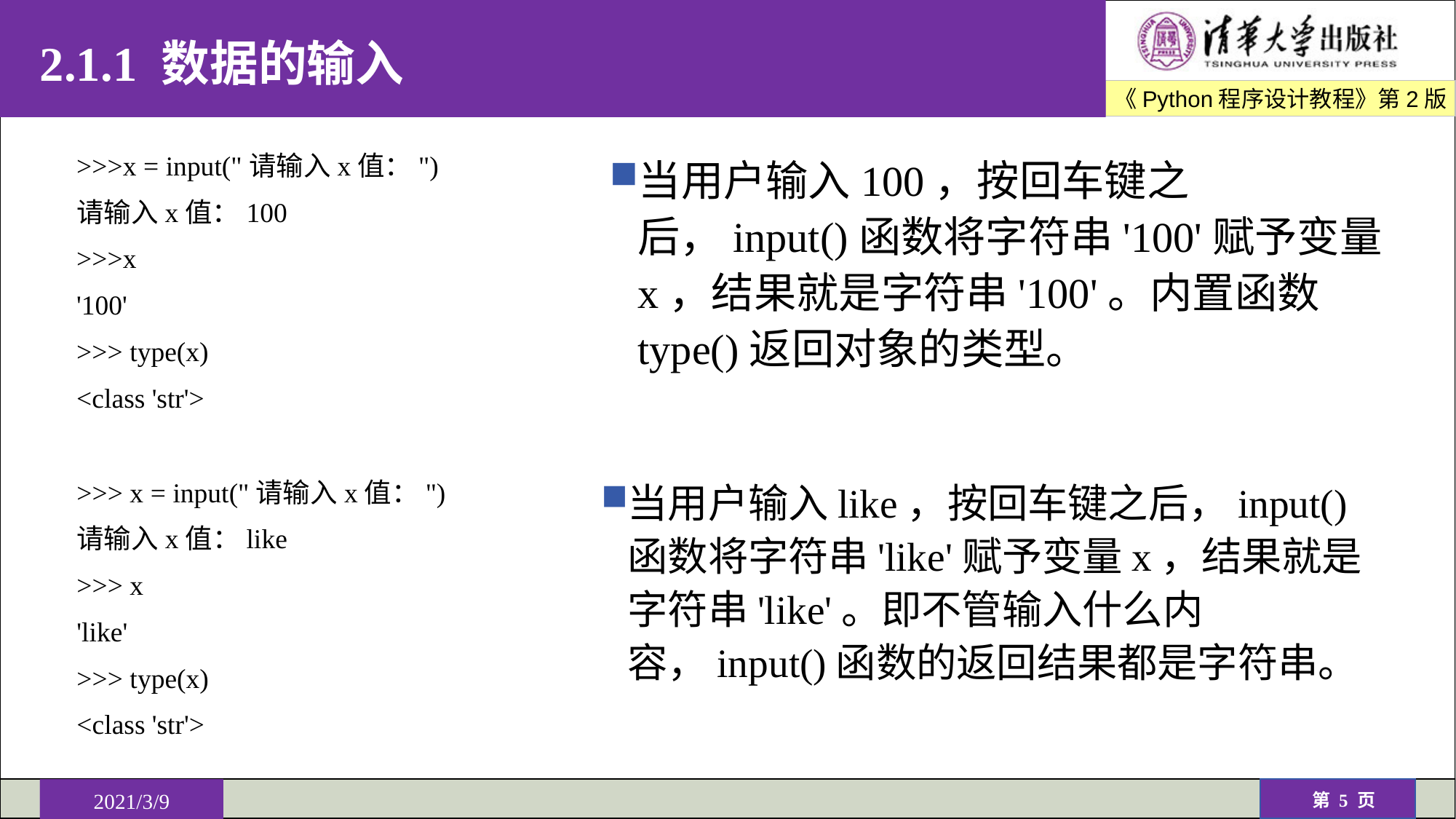

# 2.1.1 数据的输入
>>>x = input("请输入x值：")
请输入x值：100
>>>x
'100'
>>> type(x)
<class 'str'>
当用户输入100，按回车键之后，input()函数将字符串'100'赋予变量x，结果就是字符串'100'。内置函数type()返回对象的类型。
当用户输入like，按回车键之后，input()函数将字符串'like'赋予变量x，结果就是字符串'like'。即不管输入什么内容，input()函数的返回结果都是字符串。
>>> x = input("请输入x值：")
请输入x值：like
>>> x
'like'
>>> type(x)
<class 'str'>